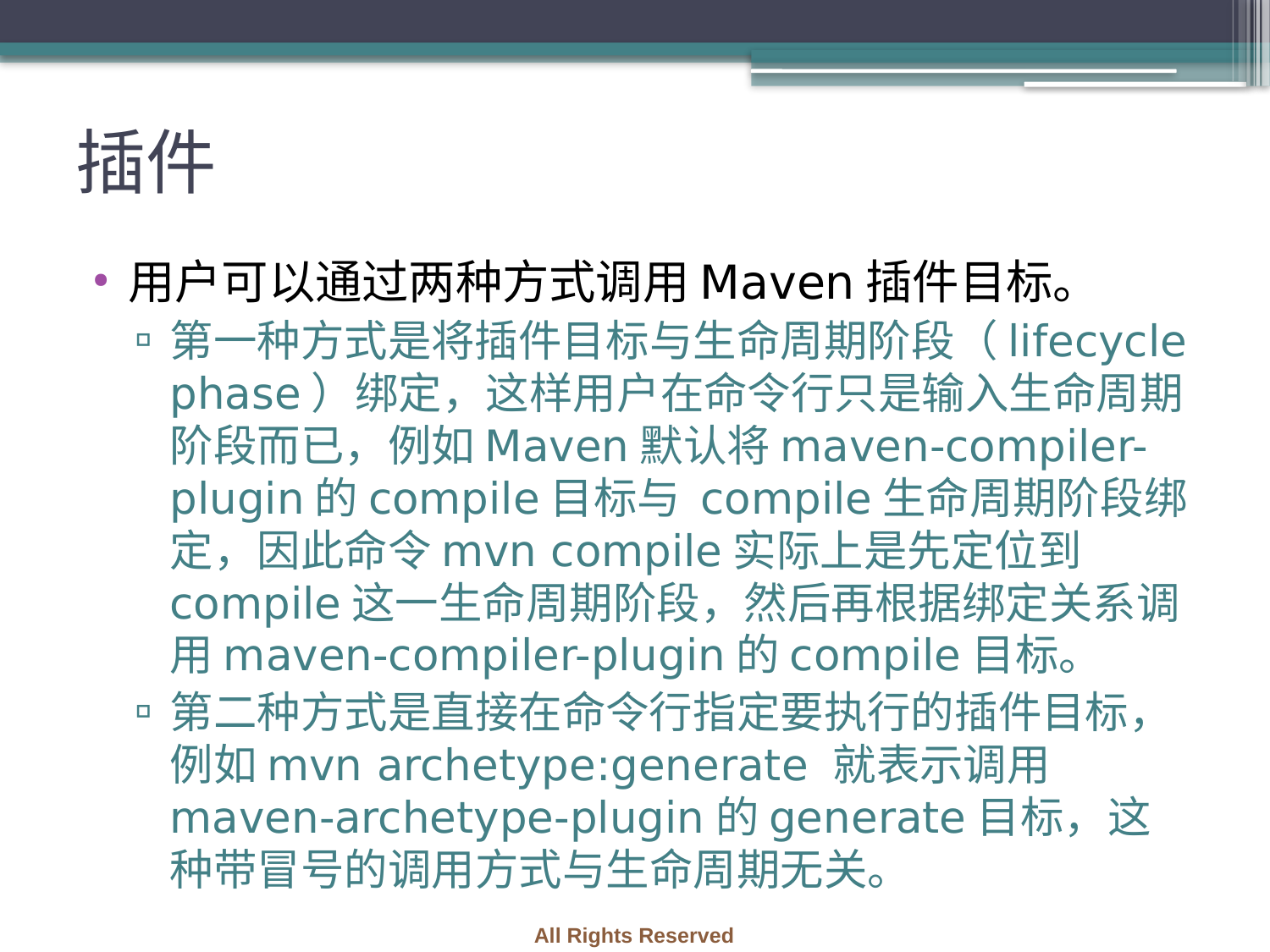

# 插件
用户可以通过两种方式调用Maven插件目标。
第一种方式是将插件目标与生命周期阶段（lifecycle phase）绑定，这样用户在命令行只是输入生命周期阶段而已，例如Maven默认将maven-compiler-plugin的compile目标与 compile生命周期阶段绑定，因此命令mvn compile实际上是先定位到compile这一生命周期阶段，然后再根据绑定关系调用maven-compiler-plugin的compile目标。
第二种方式是直接在命令行指定要执行的插件目标，例如mvn archetype:generate 就表示调用maven-archetype-plugin的generate目标，这种带冒号的调用方式与生命周期无关。